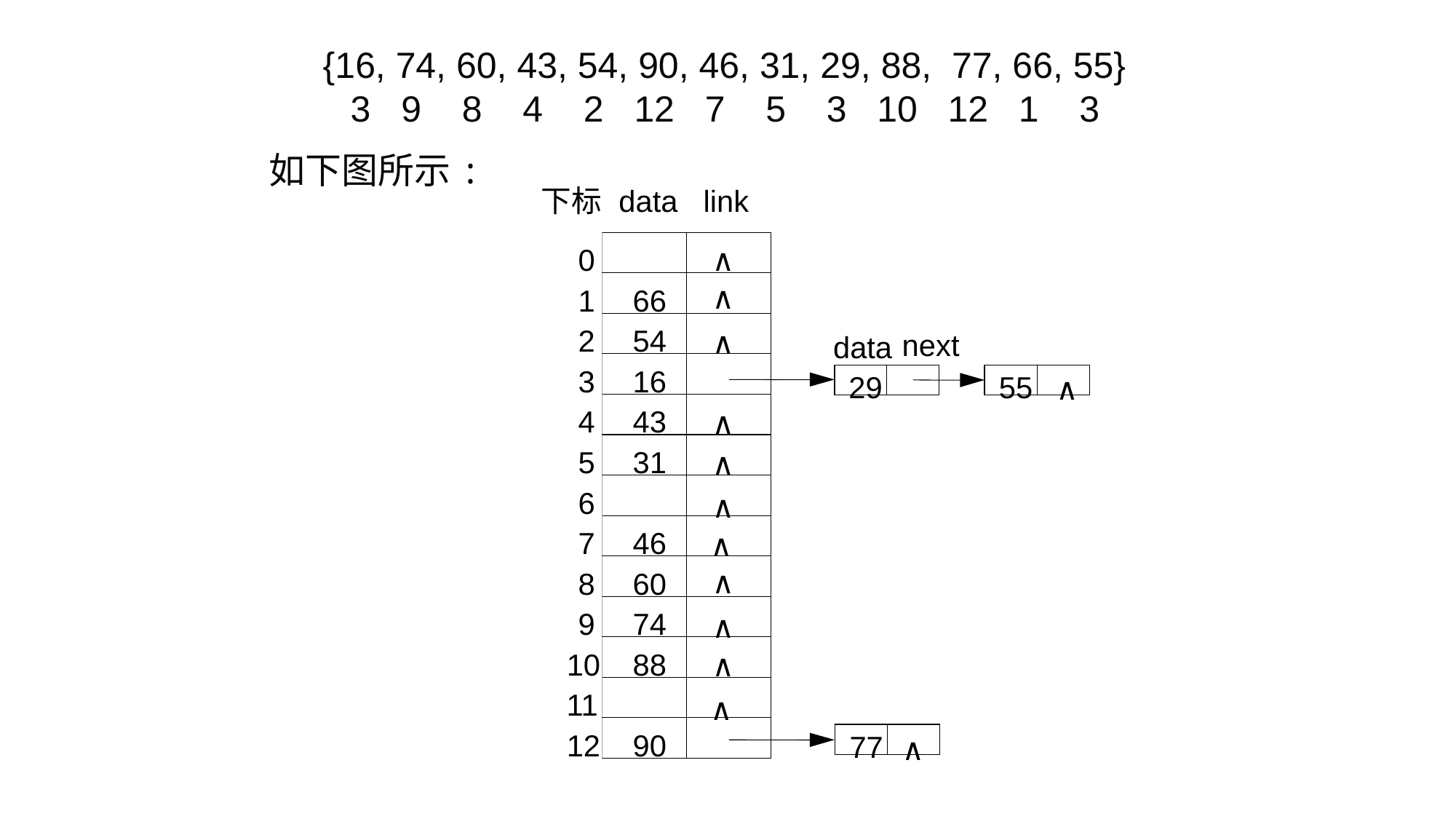

{16, 74, 60, 43, 54, 90, 46, 31, 29, 88,  77, 66, 55}
        3   9    8    4    2   12   7    5    3   10   12   1    3
如下图所示:
下标
data
link

0
∧

∧
1
66

2
54

∧
next
data

3
16

29
55
∧

4
43
∧

5
31
∧

6

∧

7
46

∧

∧
8
60

9
74

∧

10
88
∧

11

∧

12
90
77

∧